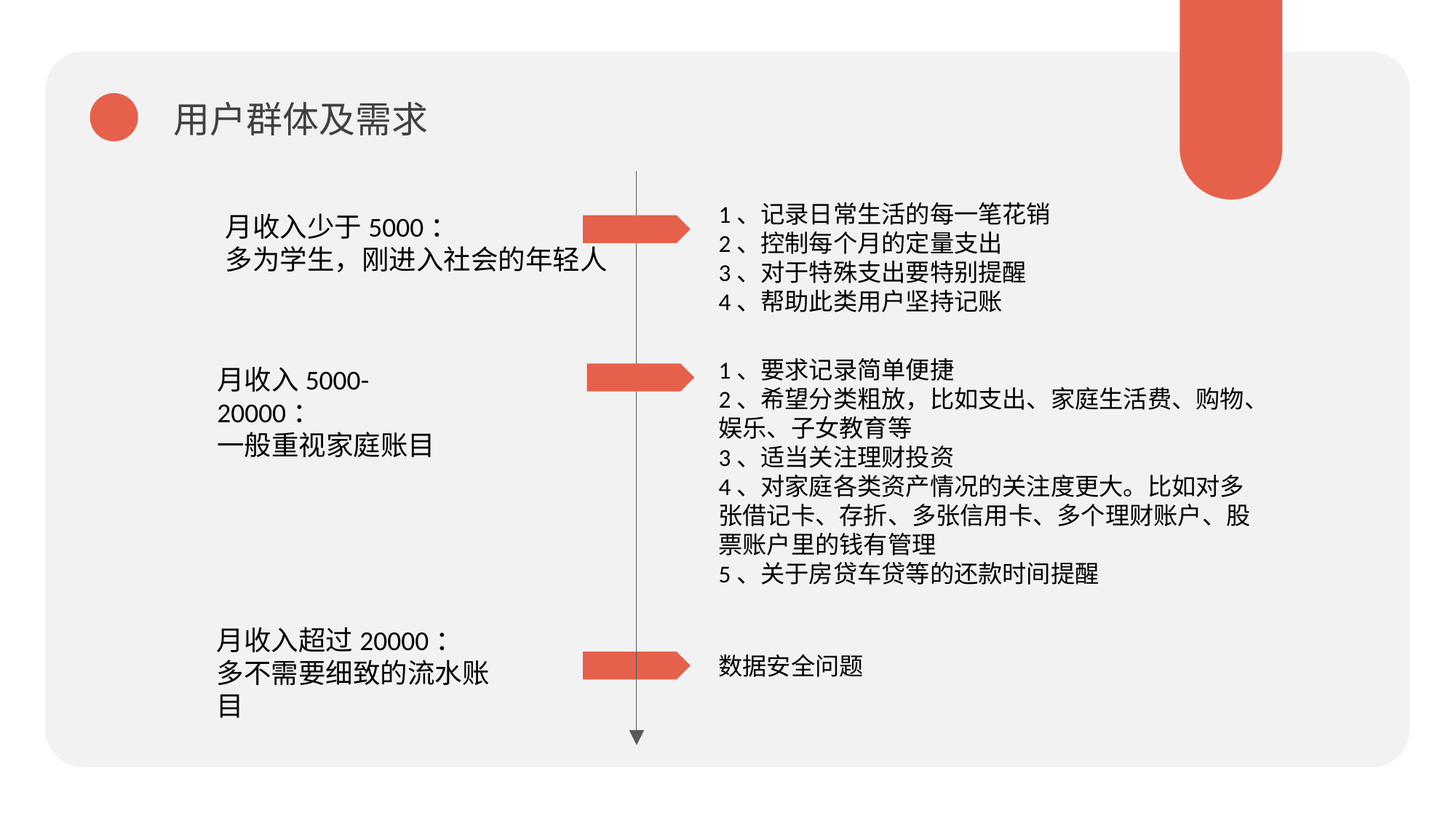

用户群体及需求

1、记录日常生活的每一笔花销
2、控制每个月的定量支出
3、对于特殊支出要特别提醒
4、帮助此类用户坚持记账
月收入少于5000：
多为学生，刚进入社会的年轻人

1、要求记录简单便捷
2、希望分类粗放，比如支出、家庭生活费、购物、娱乐、子女教育等
3、适当关注理财投资
4、对家庭各类资产情况的关注度更大。比如对多张借记卡、存折、多张信用卡、多个理财账户、股票账户里的钱有管理
5、关于房贷车贷等的还款时间提醒
月收入5000-20000：
一般重视家庭账目

月收入超过20000：
多不需要细致的流水账目
数据安全问题